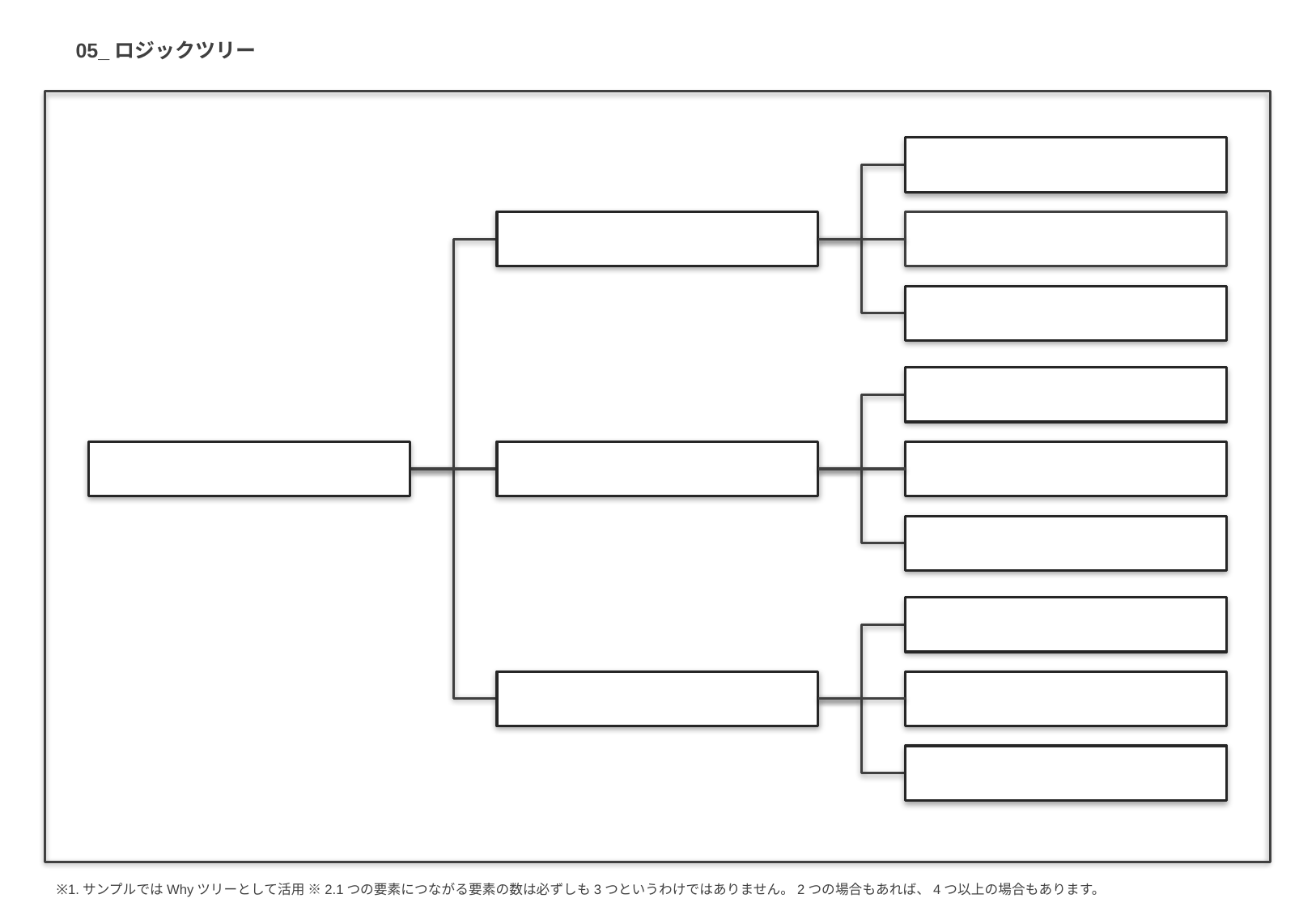

05_ロジックツリー

※1.サンプルではWhyツリーとして活用 ※2.1つの要素につながる要素の数は必ずしも3つというわけではありません。2つの場合もあれば、4つ以上の場合もあります。